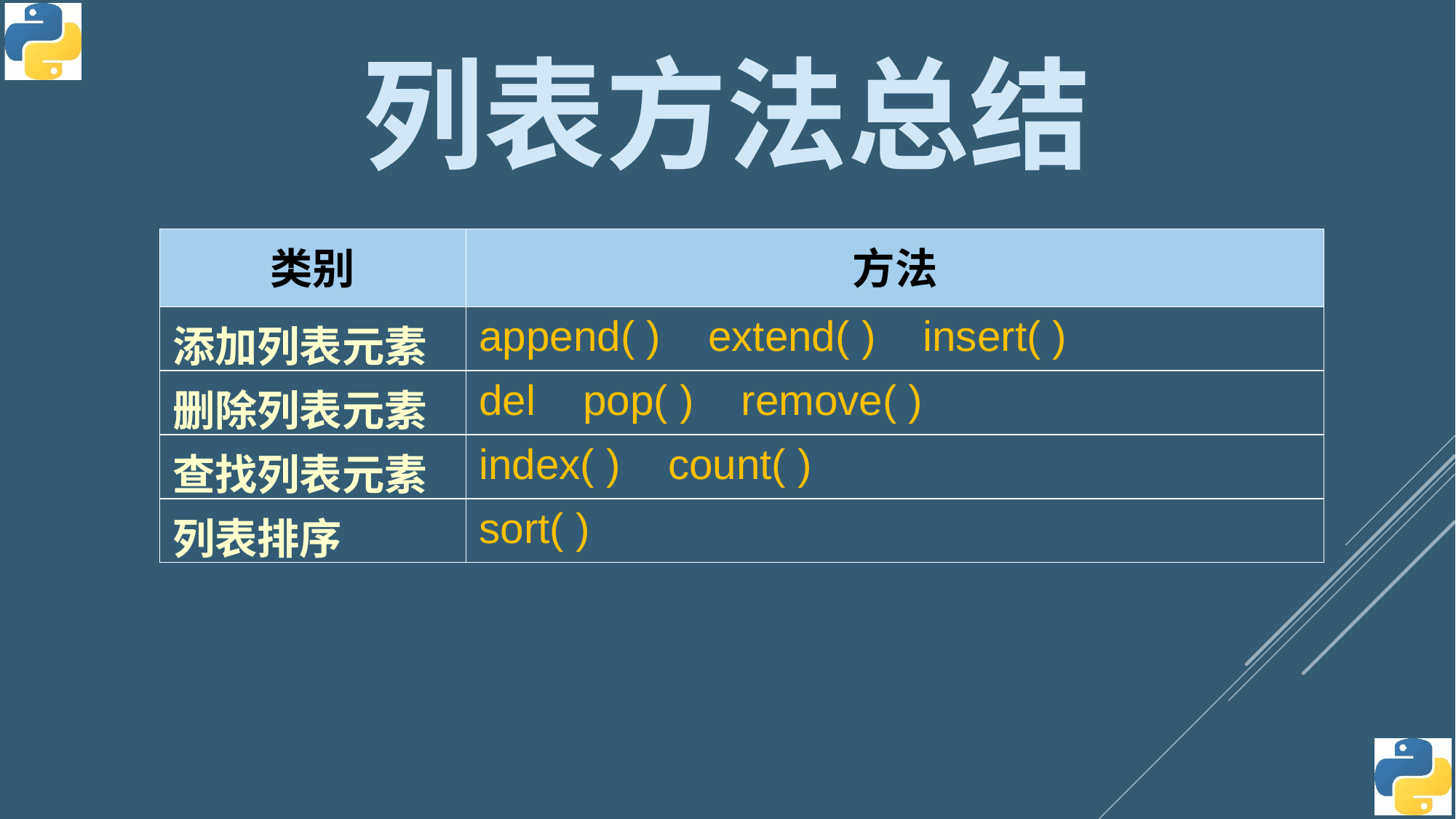

列表方法总结
| 类别 | 方法 |
| --- | --- |
| 添加列表元素 | append( ) extend( ) insert( ) |
| 删除列表元素 | del pop( ) remove( ) |
| 查找列表元素 | index( ) count( ) |
| 列表排序 | sort( ) |